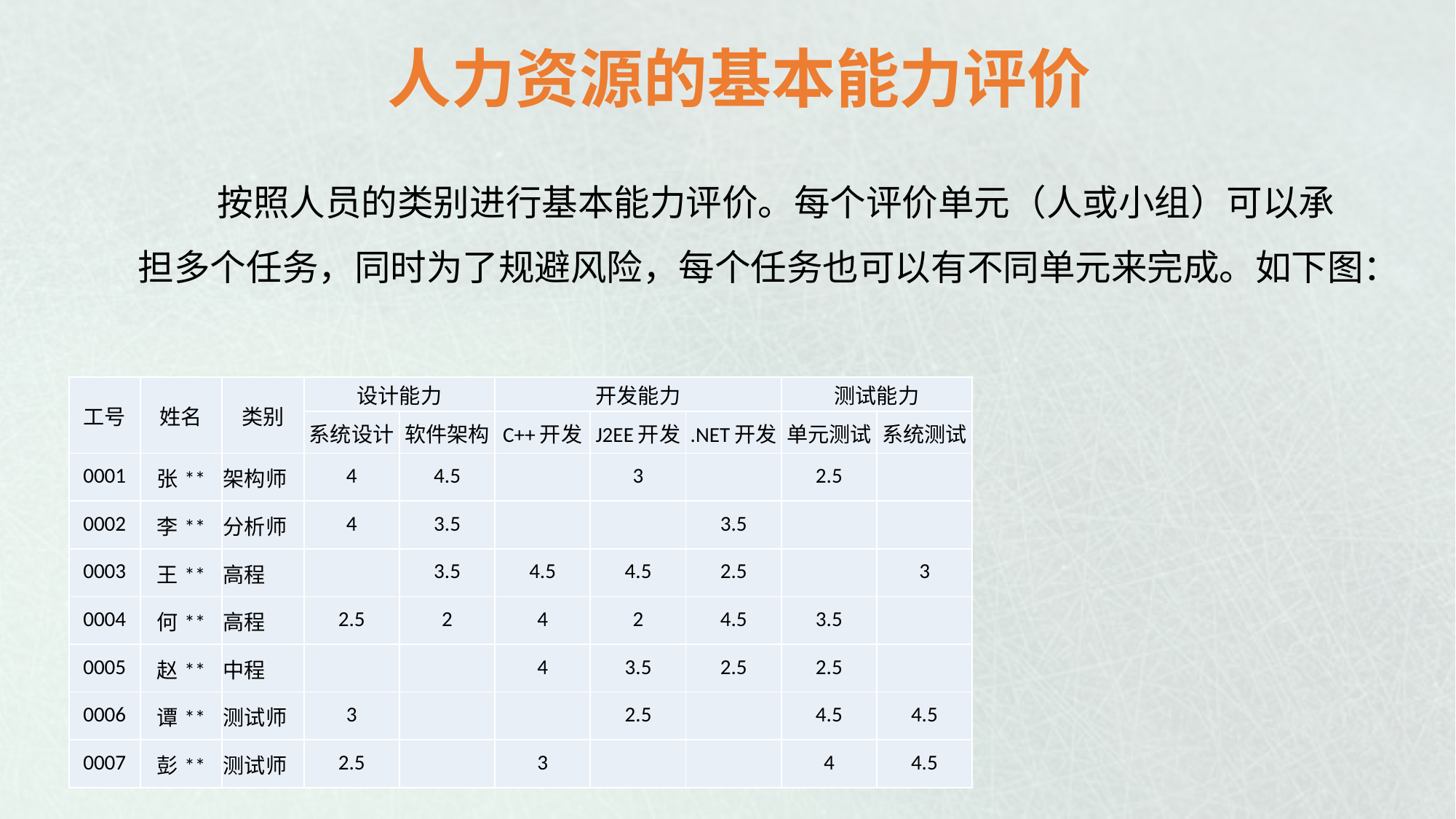

# 人力资源的基本能力评价
         按照人员的类别进行基本能力评价。每个评价单元（人或小组）可以承担多个任务，同时为了规避风险，每个任务也可以有不同单元来完成。如下图：
| 工号 | 姓名 | 类别 | 设计能力 |  | 开发能力 |  |  | 测试能力 |  |
| --- | --- | --- | --- | --- | --- | --- | --- | --- | --- |
|  |  |  | 系统设计 | 软件架构 | C++开发 | J2EE开发 | .NET开发 | 单元测试 | 系统测试 |
| 0001 | 张\*\* | 架构师 | 4 | 4.5 |  | 3 |  | 2.5 |  |
| 0002 | 李\*\* | 分析师 | 4 | 3.5 |  |  | 3.5 |  |  |
| 0003 | 王\*\* | 高程 |  | 3.5 | 4.5 | 4.5 | 2.5 |  | 3 |
| 0004 | 何\*\* | 高程 | 2.5 | 2 | 4 | 2 | 4.5 | 3.5 |  |
| 0005 | 赵\*\* | 中程 |  |  | 4 | 3.5 | 2.5 | 2.5 |  |
| 0006 | 谭\*\* | 测试师 | 3 |  |  | 2.5 |  | 4.5 | 4.5 |
| 0007 | 彭\*\* | 测试师 | 2.5 |  | 3 |  |  | 4 | 4.5 |